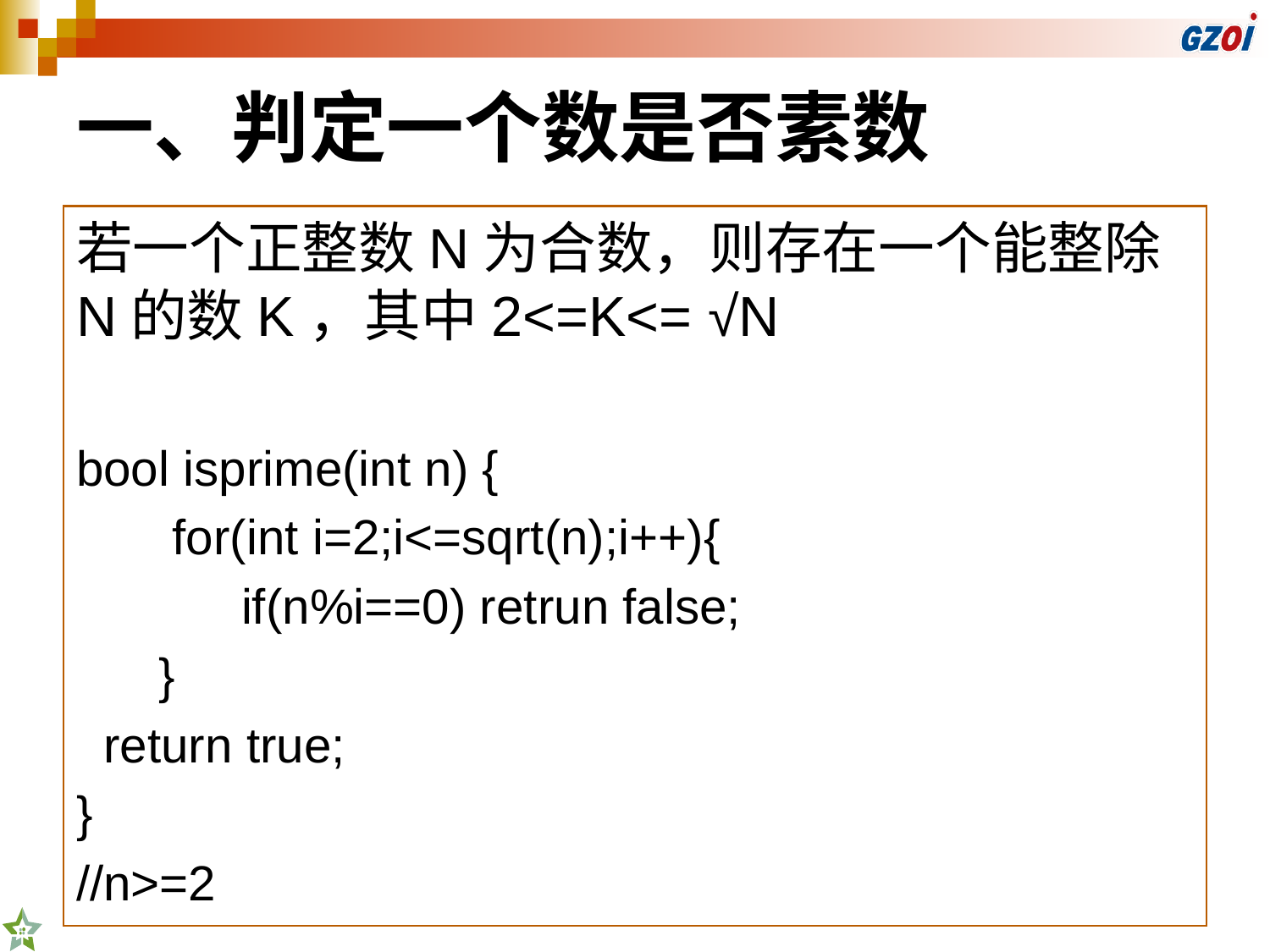

# 一、判定一个数是否素数
若一个正整数N为合数，则存在一个能整除N的数K，其中2<=K<= √N

bool isprime(int n) {
       for(int i=2;i<=sqrt(n);i++){
            if(n%i==0) retrun false;
      }
  return true;
}
//n>=2